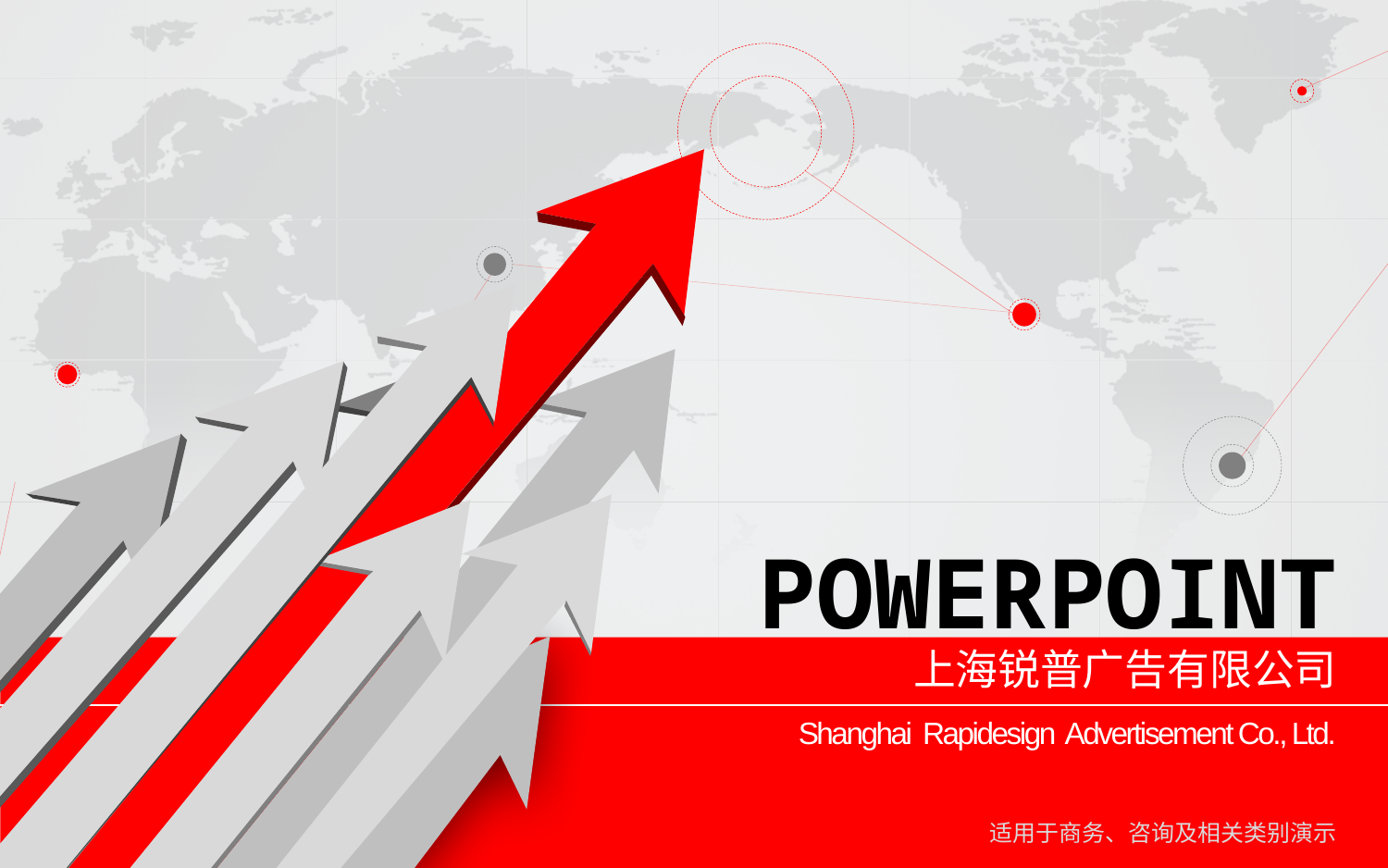

POWERPOINT
上海锐普广告有限公司
Shanghai  Rapidesign  Advertisement Co., Ltd.
适用于商务、咨询及相关类别演示